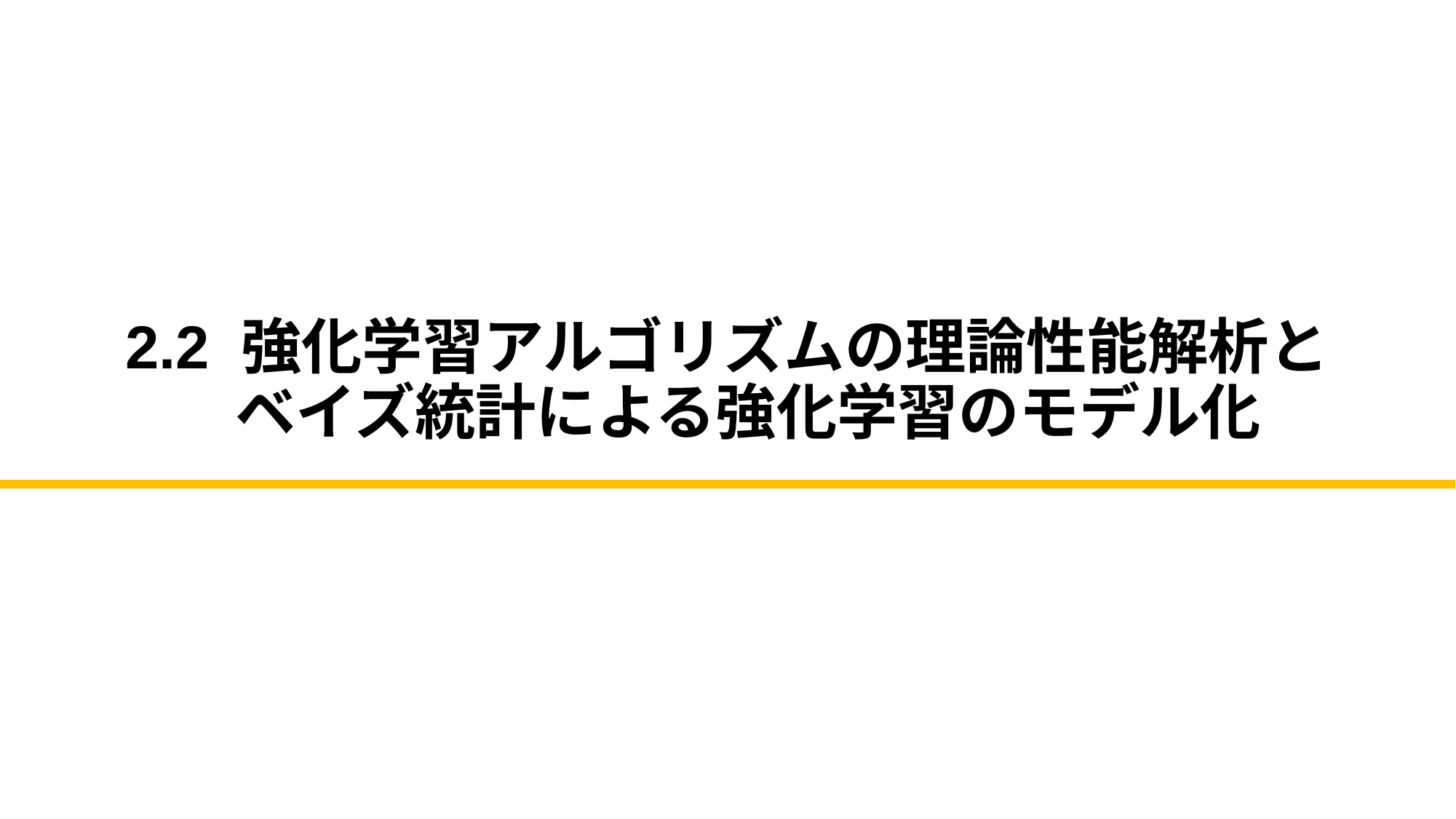

# 2.2 強化学習アルゴリズムの理論性能解析と ベイズ統計による強化学習のモデル化